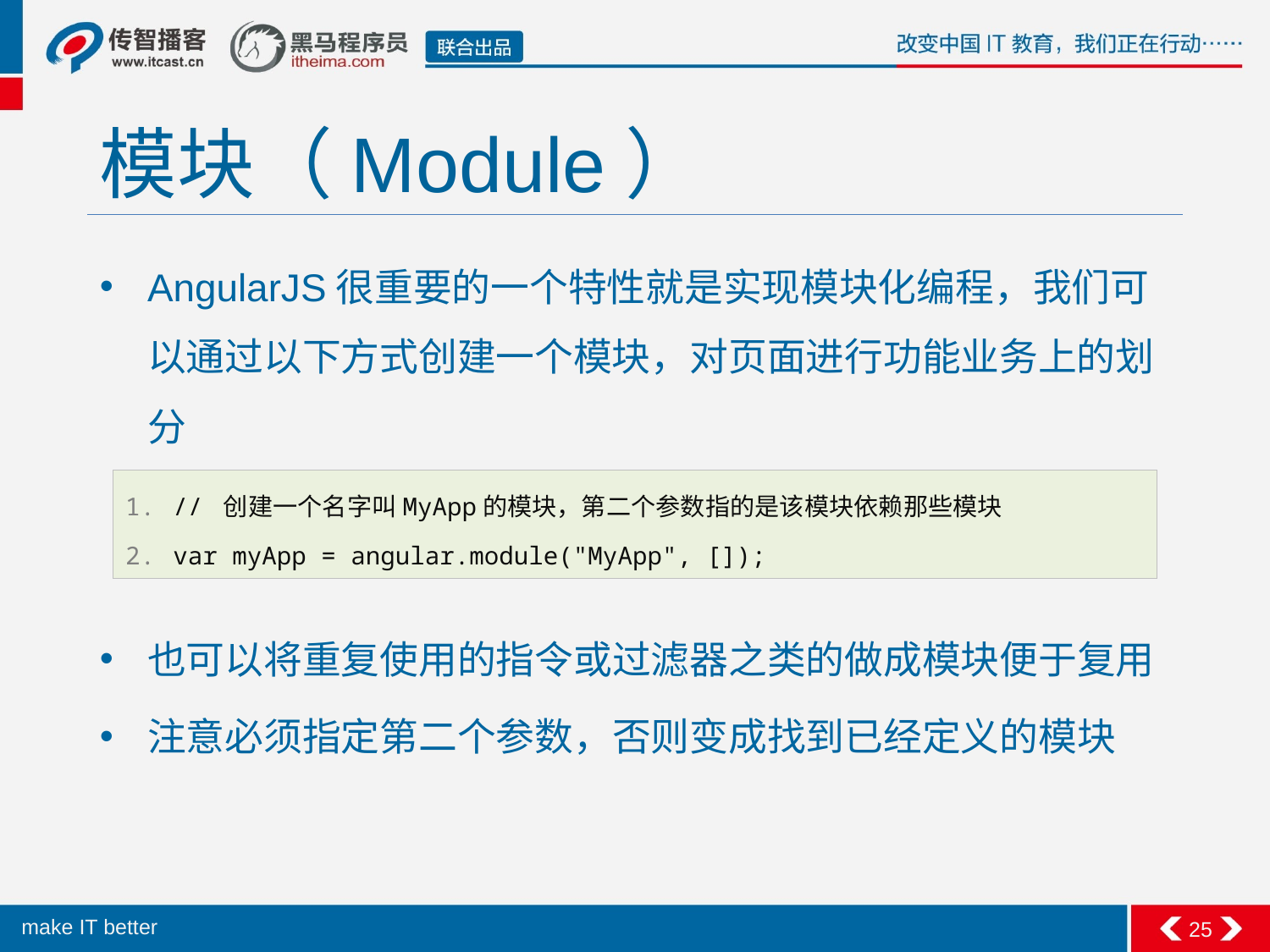

# 模块（Module）
AngularJS很重要的一个特性就是实现模块化编程，我们可以通过以下方式创建一个模块，对页面进行功能业务上的划分

也可以将重复使用的指令或过滤器之类的做成模块便于复用
注意必须指定第二个参数，否则变成找到已经定义的模块
// 创建一个名字叫MyApp的模块，第二个参数指的是该模块依赖那些模块
var myApp = angular.module("MyApp", []);
25

make IT better